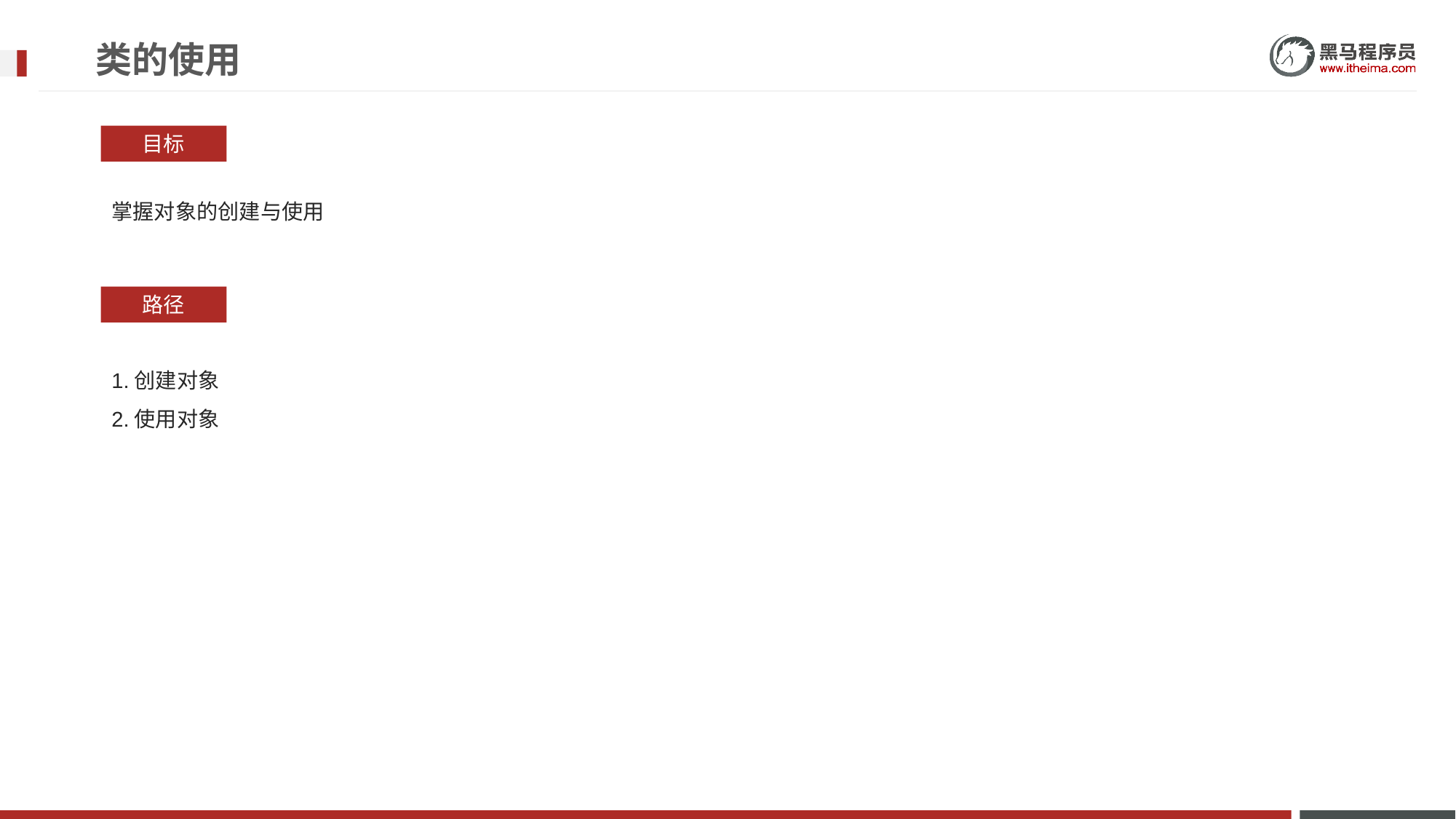

# 类的使用
目标
掌握对象的创建与使用
路径
1.创建对象
2.使用对象